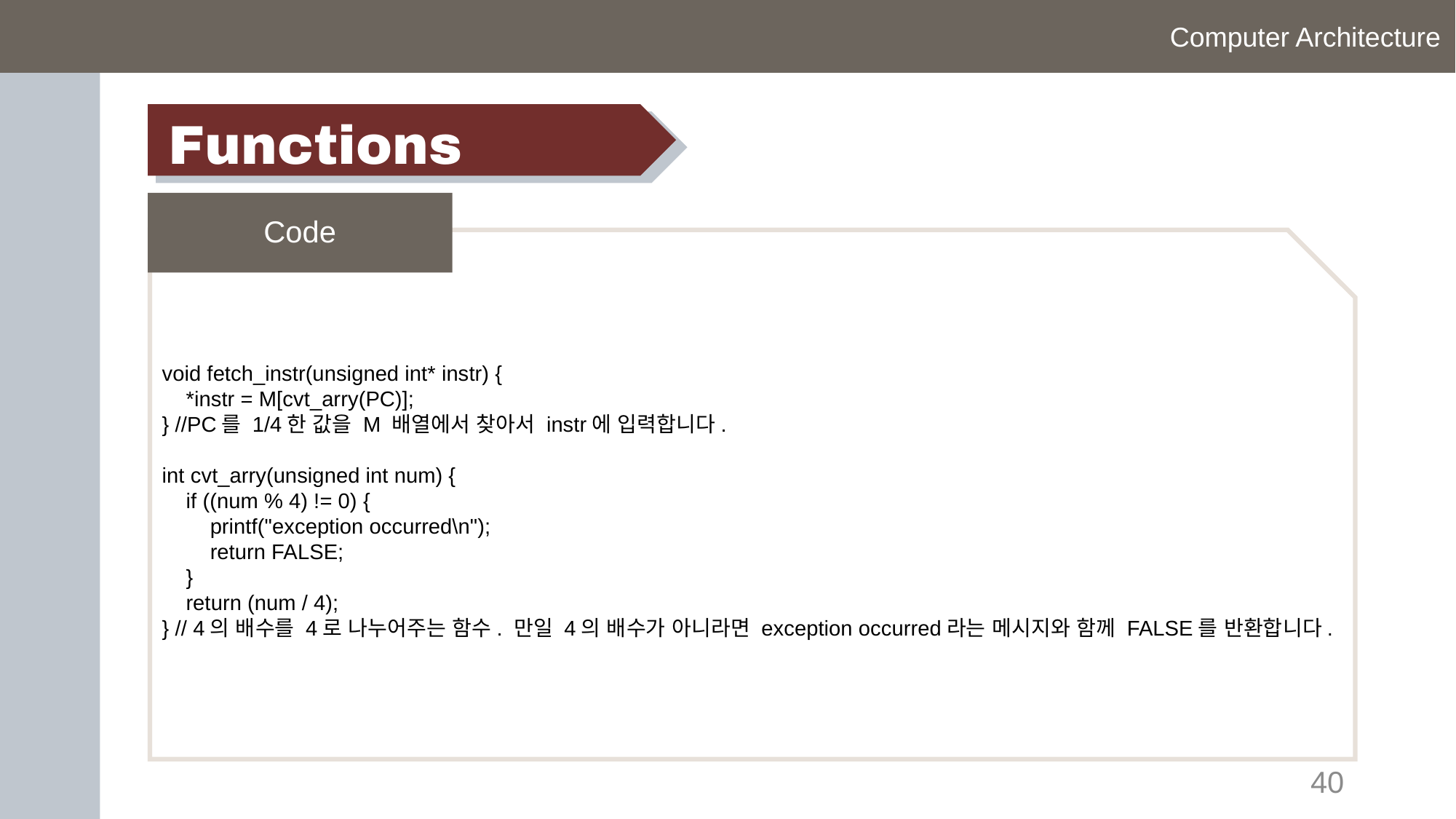

Computer Architecture
Functions

Code

void fetch_instr(unsigned int* instr) {
    *instr = M[cvt_arry(PC)];
} //PC를 1/4한 값을 M 배열에서 찾아서 instr에 입력합니다.

int cvt_arry(unsigned int num) {
    if ((num % 4) != 0) {
        printf("exception occurred\n");
        return FALSE;
    }
    return (num / 4);
} // 4의 배수를 4로 나누어주는 함수. 만일 4의 배수가 아니라면 exception occurred라는 메시지와 함께 FALSE를 반환합니다.

40